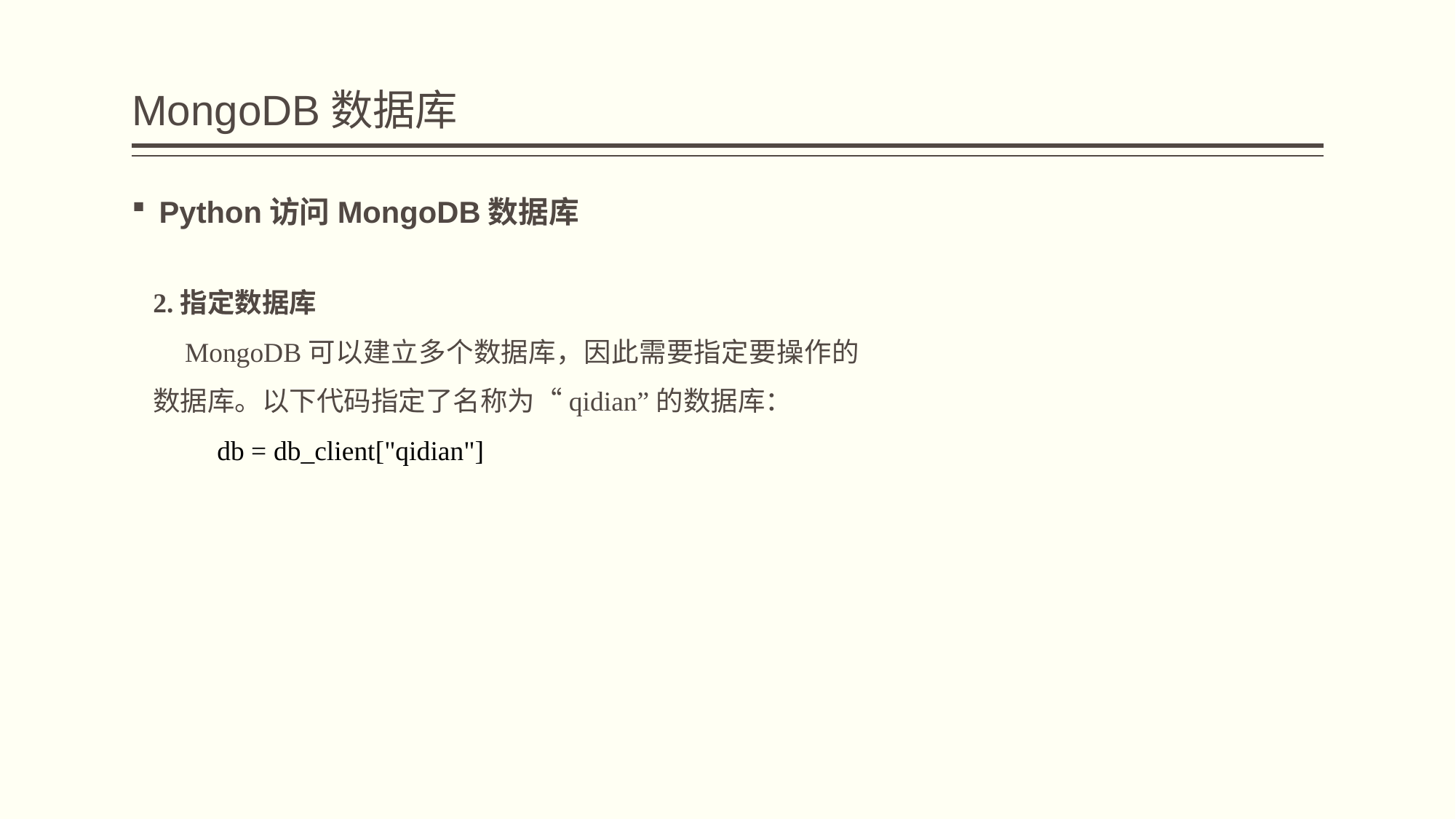

# MongoDB数据库
Python访问MongoDB数据库
2.指定数据库
MongoDB可以建立多个数据库，因此需要指定要操作的数据库。以下代码指定了名称为“qidian”的数据库：
db = db_client["qidian"]